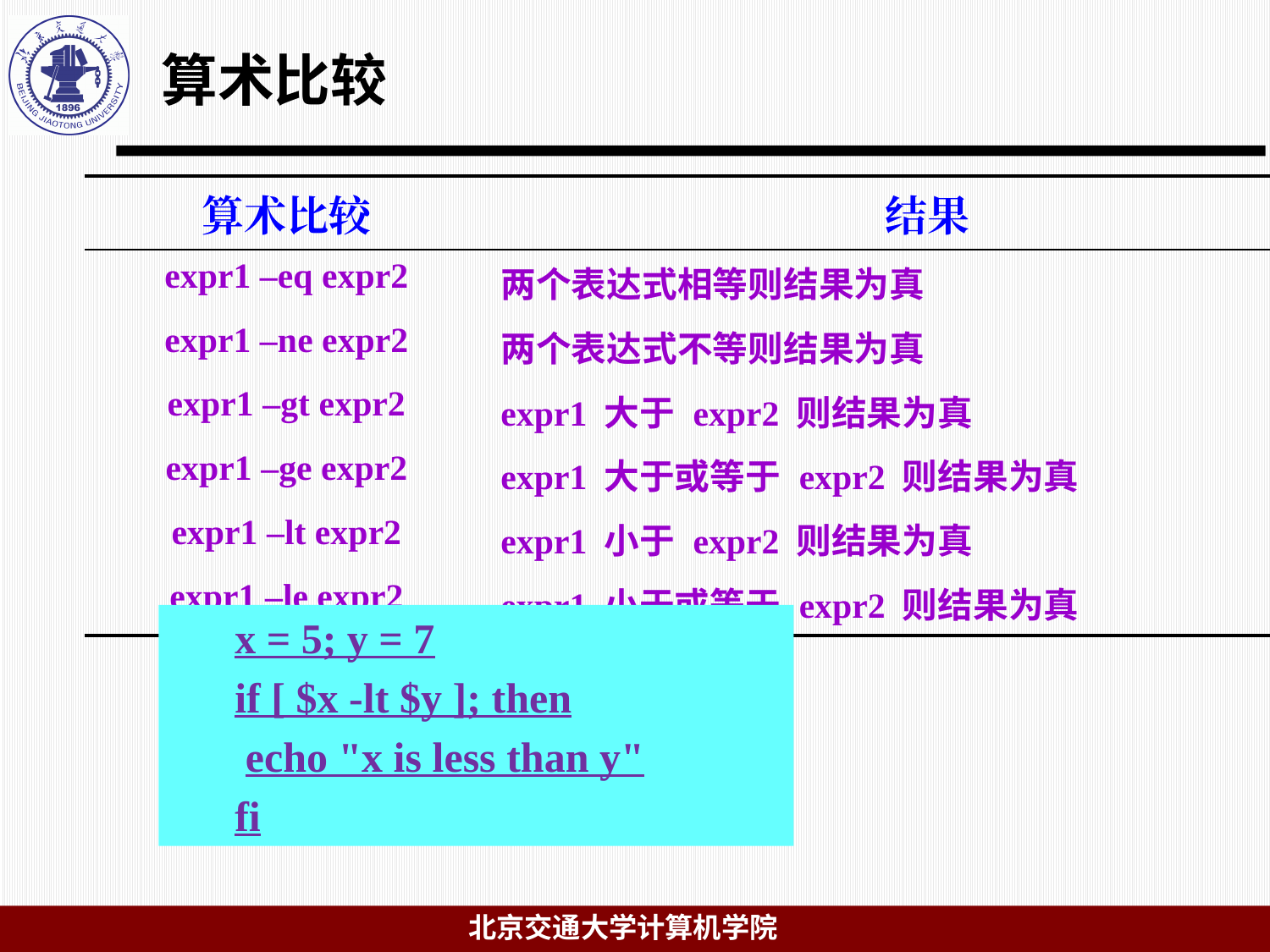

# 算术比较
| 算术比较 | 结果 |
| --- | --- |
| expr1 –eq expr2 | 两个表达式相等则结果为真 |
| expr1 –ne expr2 | 两个表达式不等则结果为真 |
| expr1 –gt expr2 | expr1 大于 expr2 则结果为真 |
| expr1 –ge expr2 | expr1 大于或等于 expr2 则结果为真 |
| expr1 –lt expr2 | expr1 小于 expr2 则结果为真 |
| expr1 –le expr2 | expr1 小于或等于 expr2 则结果为真 |
x = 5; y = 7
if [ $x -lt $y ]; then
 echo "x is less than y"
fi